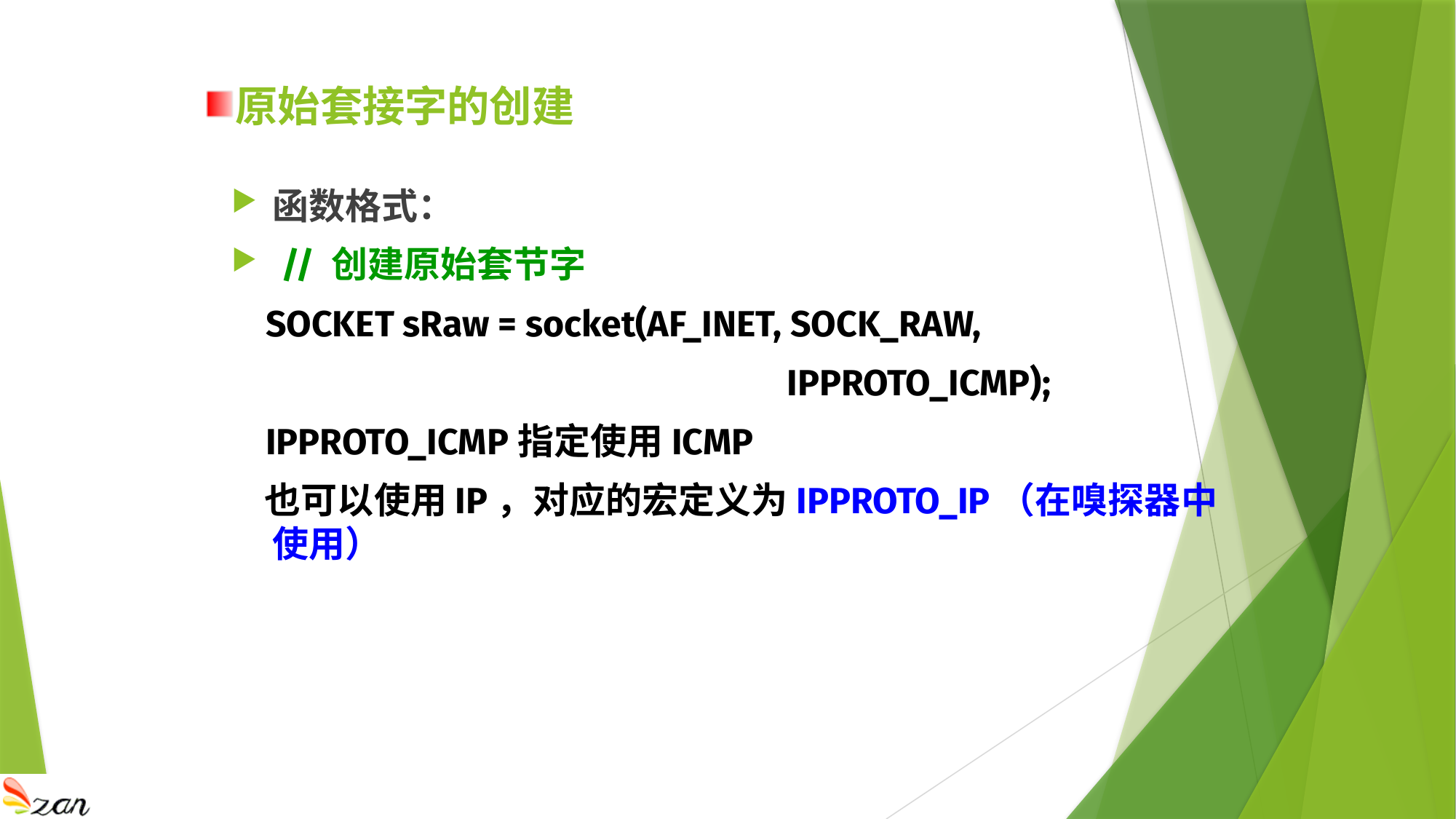

# 原始套接字的创建
函数格式：
 // 创建原始套节字
    SOCKET sRaw = socket(AF_INET, SOCK_RAW,
                                                                 IPPROTO_ICMP);
    IPPROTO_ICMP指定使用ICMP
   也可以使用IP，对应的宏定义为IPPROTO_IP（在嗅探器中使用）